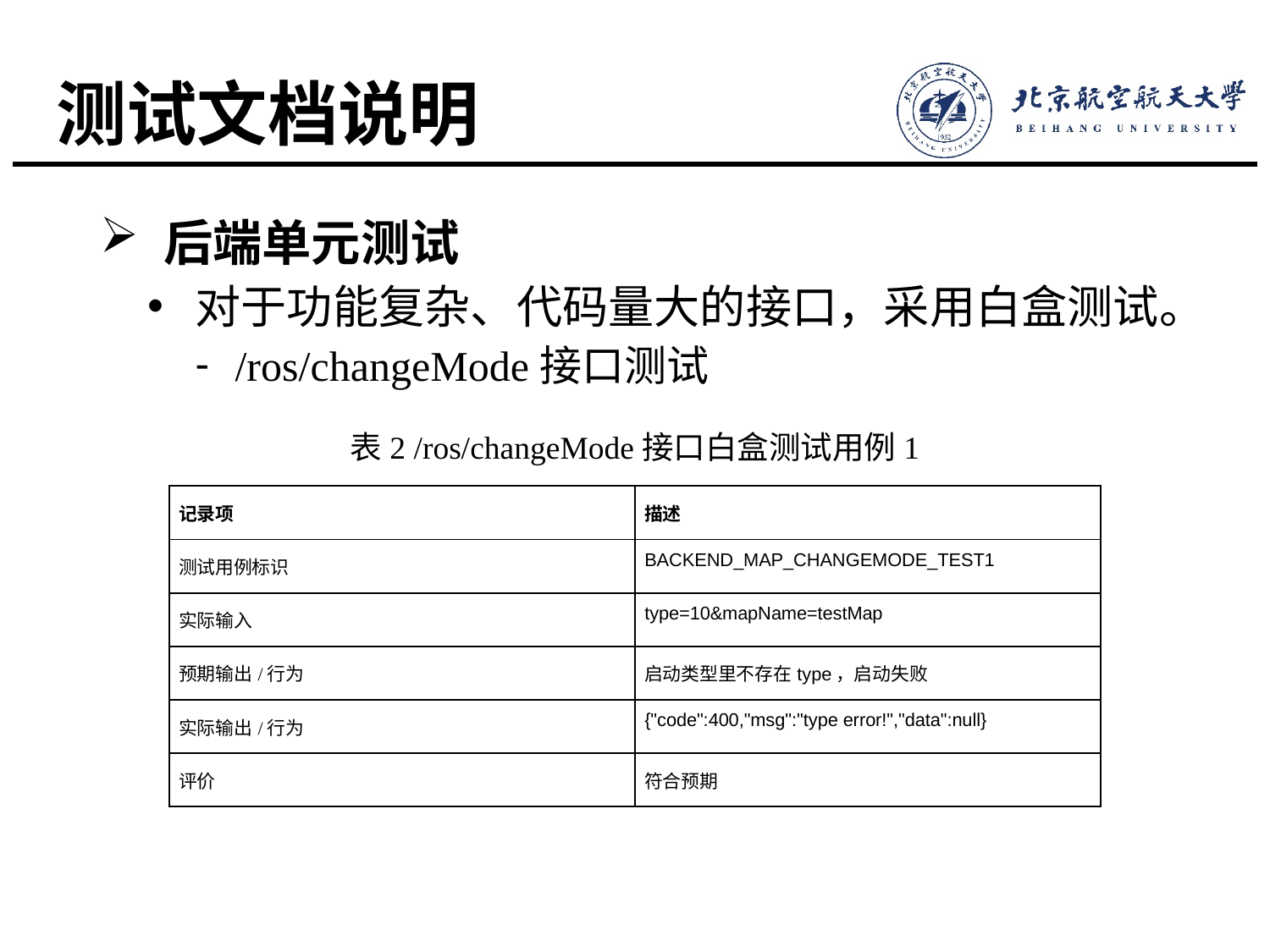

# 测试文档说明
后端单元测试
对于功能复杂、代码量大的接口，采用白盒测试。
/ros/changeMode接口测试
表2 /ros/changeMode接口白盒测试用例1
| 记录项 | 描述 |
| --- | --- |
| 测试用例标识 | BACKEND\_MAP\_CHANGEMODE\_TEST1 |
| 实际输入 | type=10&mapName=testMap |
| 预期输出/行为 | 启动类型里不存在type，启动失败 |
| 实际输出/行为 | {"code":400,"msg":"type error!","data":null} |
| 评价 | 符合预期 |
11